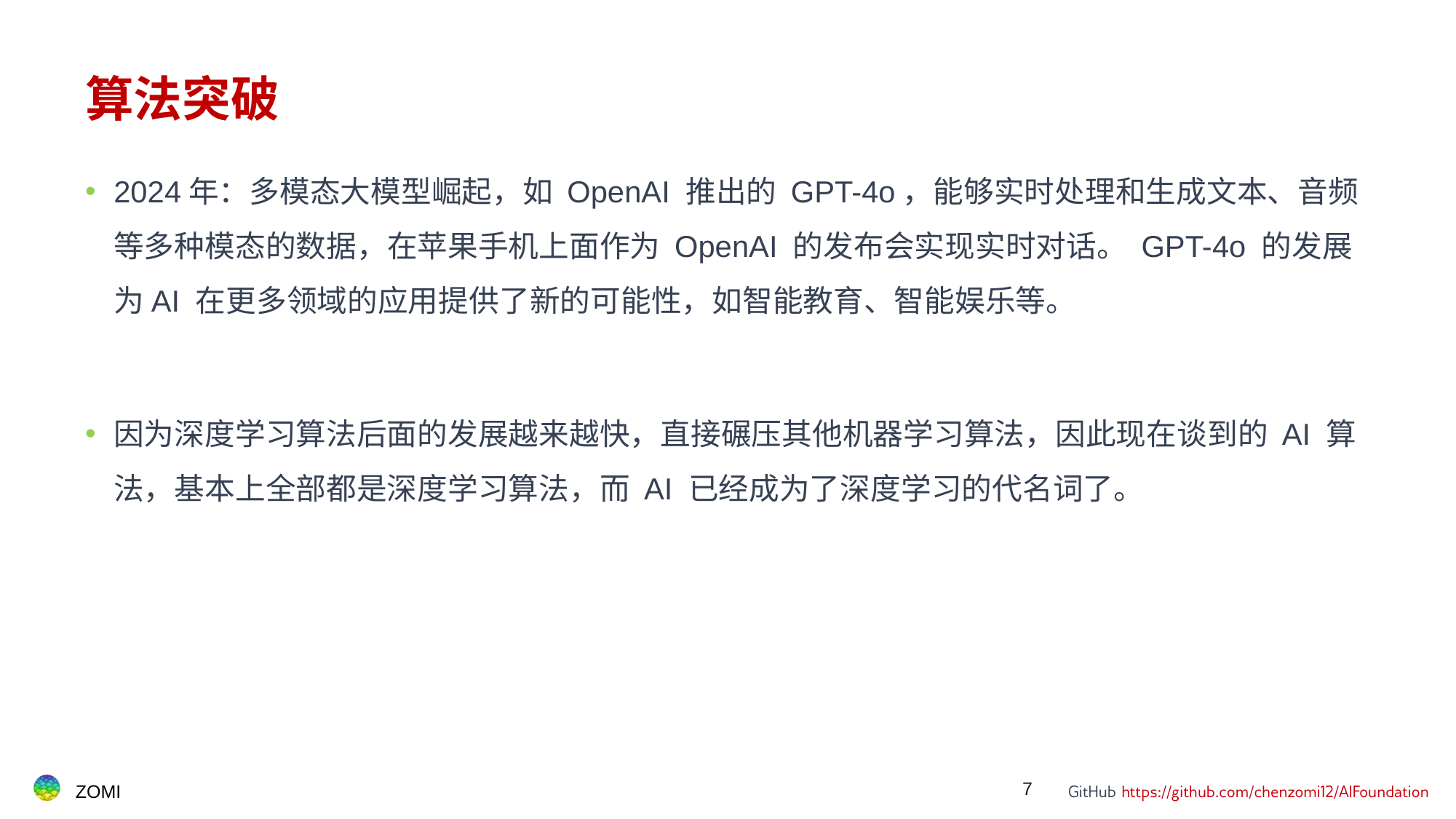

# 算法突破
2024年：多模态大模型崛起，如 OpenAI 推出的 GPT-4o，能够实时处理和生成文本、音频等多种模态的数据，在苹果手机上面作为 OpenAI 的发布会实现实时对话。 GPT-4o 的发展为AI 在更多领域的应用提供了新的可能性，如智能教育、智能娱乐等。

因为深度学习算法后面的发展越来越快，直接碾压其他机器学习算法，因此现在谈到的 AI 算法，基本上全部都是深度学习算法，而 AI 已经成为了深度学习的代名词了。